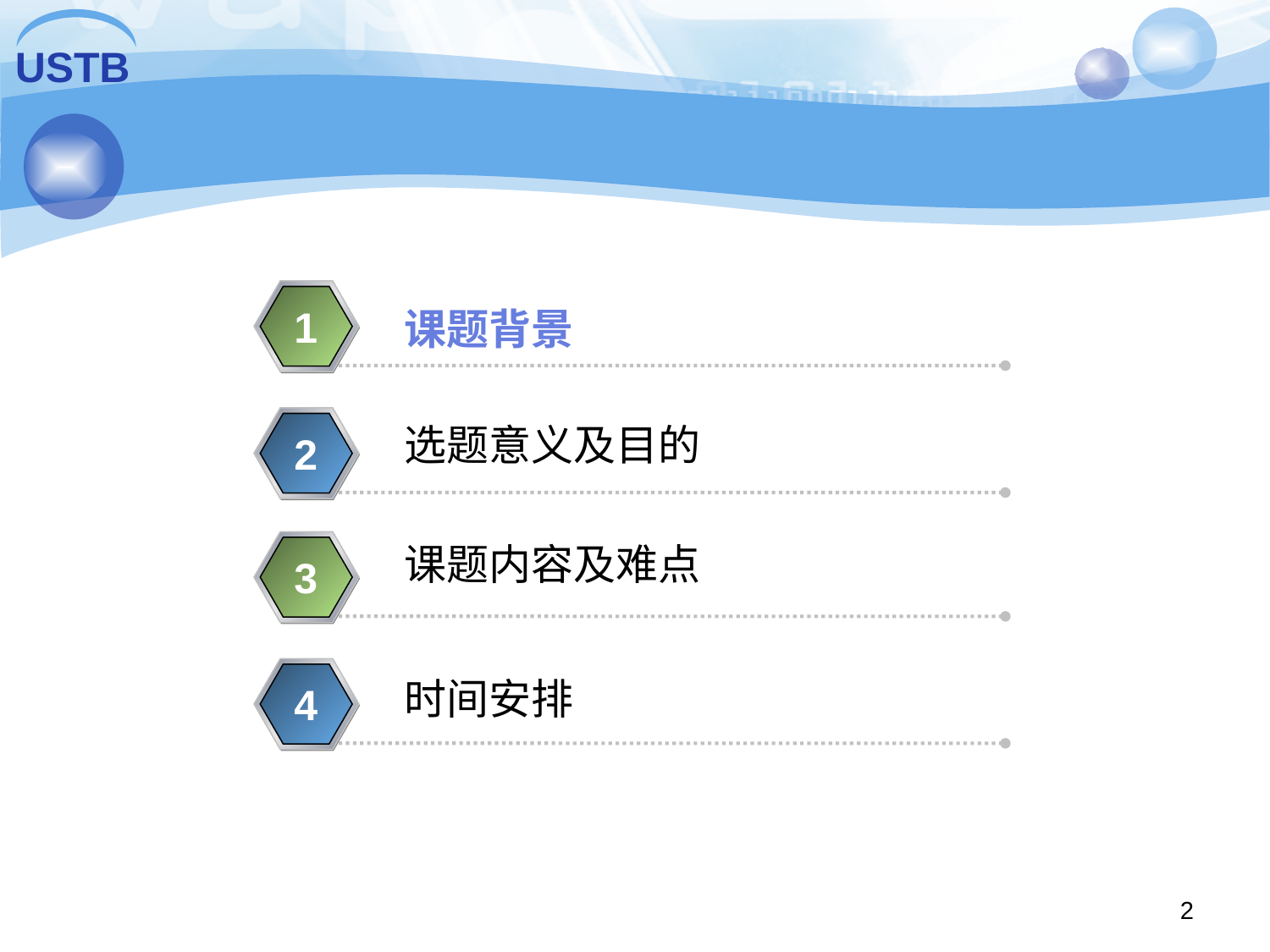

USTB

1
课题背景

选题意义及目的
2

课题内容及难点
3

时间安排
4

3
2